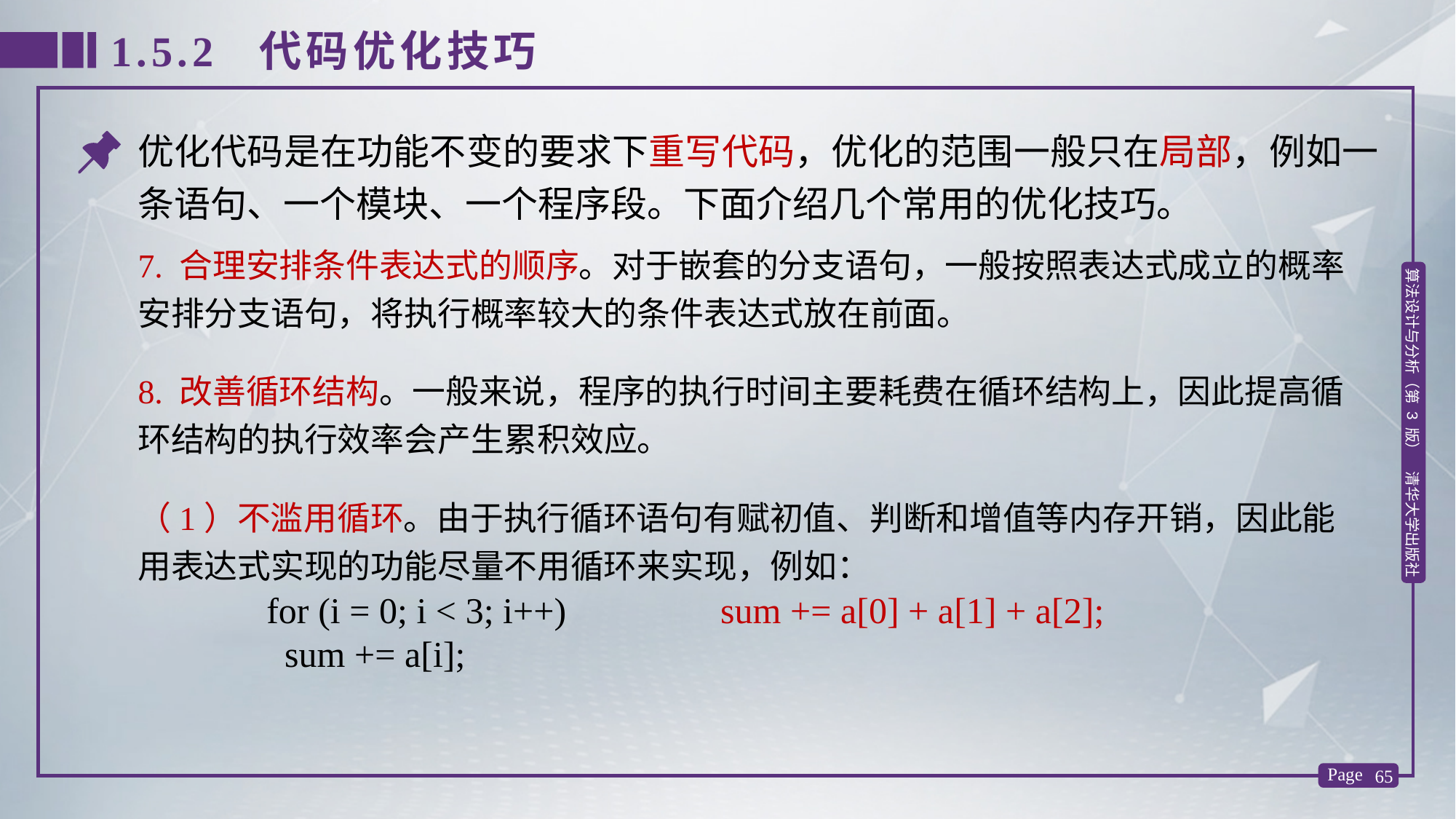

1.5.2  代码优化技巧
优化代码是在功能不变的要求下重写代码，优化的范围一般只在局部，例如一条语句、一个模块、一个程序段。下面介绍几个常用的优化技巧。

7. 合理安排条件表达式的顺序。对于嵌套的分支语句，一般按照表达式成立的概率安排分支语句，将执行概率较大的条件表达式放在前面。
8. 改善循环结构。一般来说，程序的执行时间主要耗费在循环结构上，因此提高循环结构的执行效率会产生累积效应。
（1）不滥用循环。由于执行循环语句有赋初值、判断和增值等内存开销，因此能用表达式实现的功能尽量不用循环来实现，例如：
 for (i = 0; i < 3; i++)
   sum += a[i];

    sum += a[0] + a[1] + a[2];